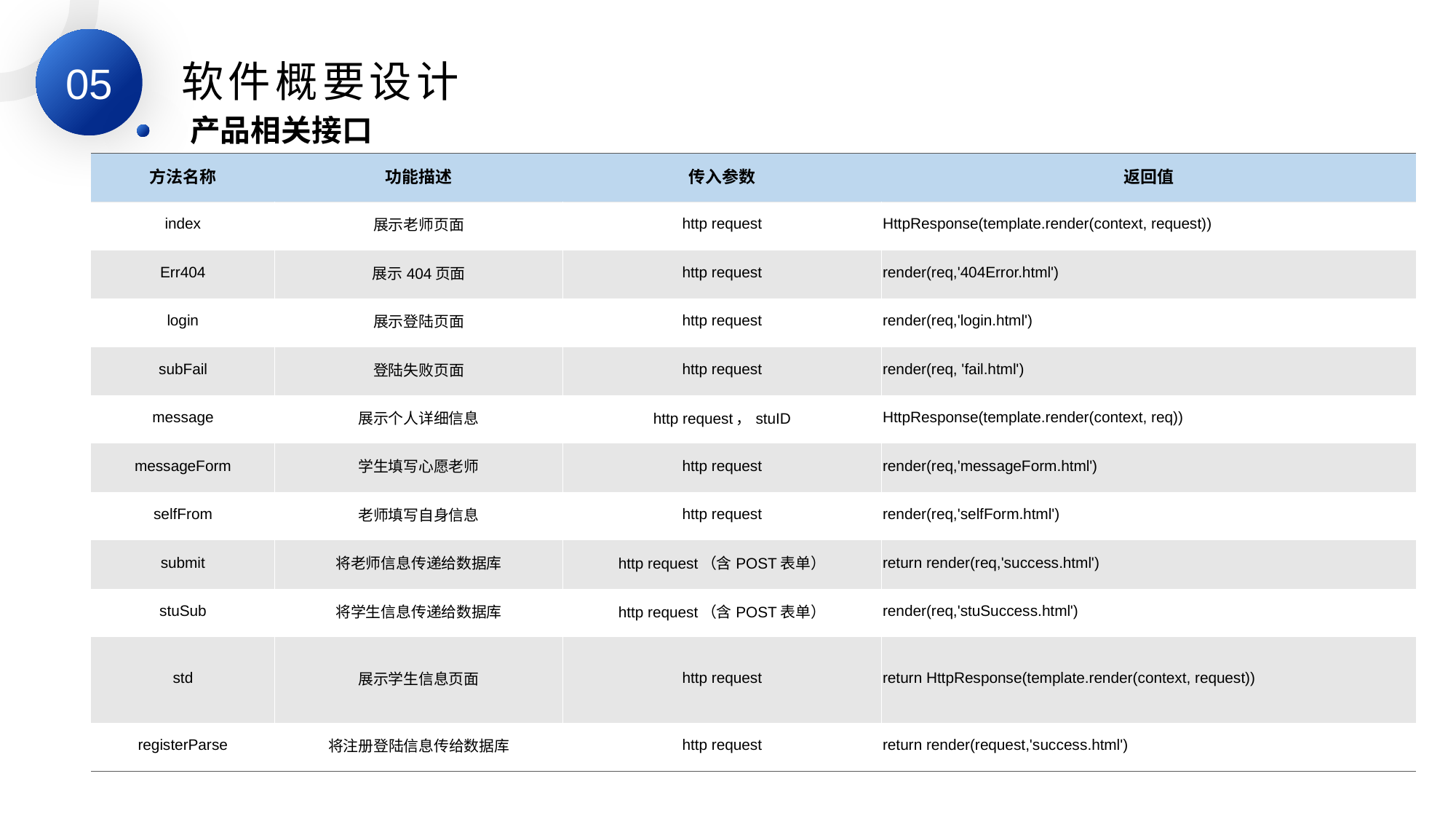

05

软件概要设计
产品相关接口
| 方法名称 | 功能描述 | 传入参数 | 返回值 |
| --- | --- | --- | --- |
| index | 展示老师页面 | http request | HttpResponse(template.render(context, request)) |
| Err404 | 展示404页面 | http request | render(req,'404Error.html') |
| login | 展示登陆页面 | http request | render(req,'login.html') |
| subFail | 登陆失败页面 | http request | render(req, 'fail.html') |
| message | 展示个人详细信息 | http request，stuID | HttpResponse(template.render(context, req)) |
| messageForm | 学生填写心愿老师 | http request | render(req,'messageForm.html') |
| selfFrom | 老师填写自身信息 | http request | render(req,'selfForm.html') |
| submit | 将老师信息传递给数据库 | http request（含POST表单） | return render(req,'success.html') |
| stuSub | 将学生信息传递给数据库 | http request（含POST表单） | render(req,'stuSuccess.html') |
| std | 展示学生信息页面 | http request | return HttpResponse(template.render(context, request)) |
| registerParse | 将注册登陆信息传给数据库 | http request | return render(request,'success.html') |